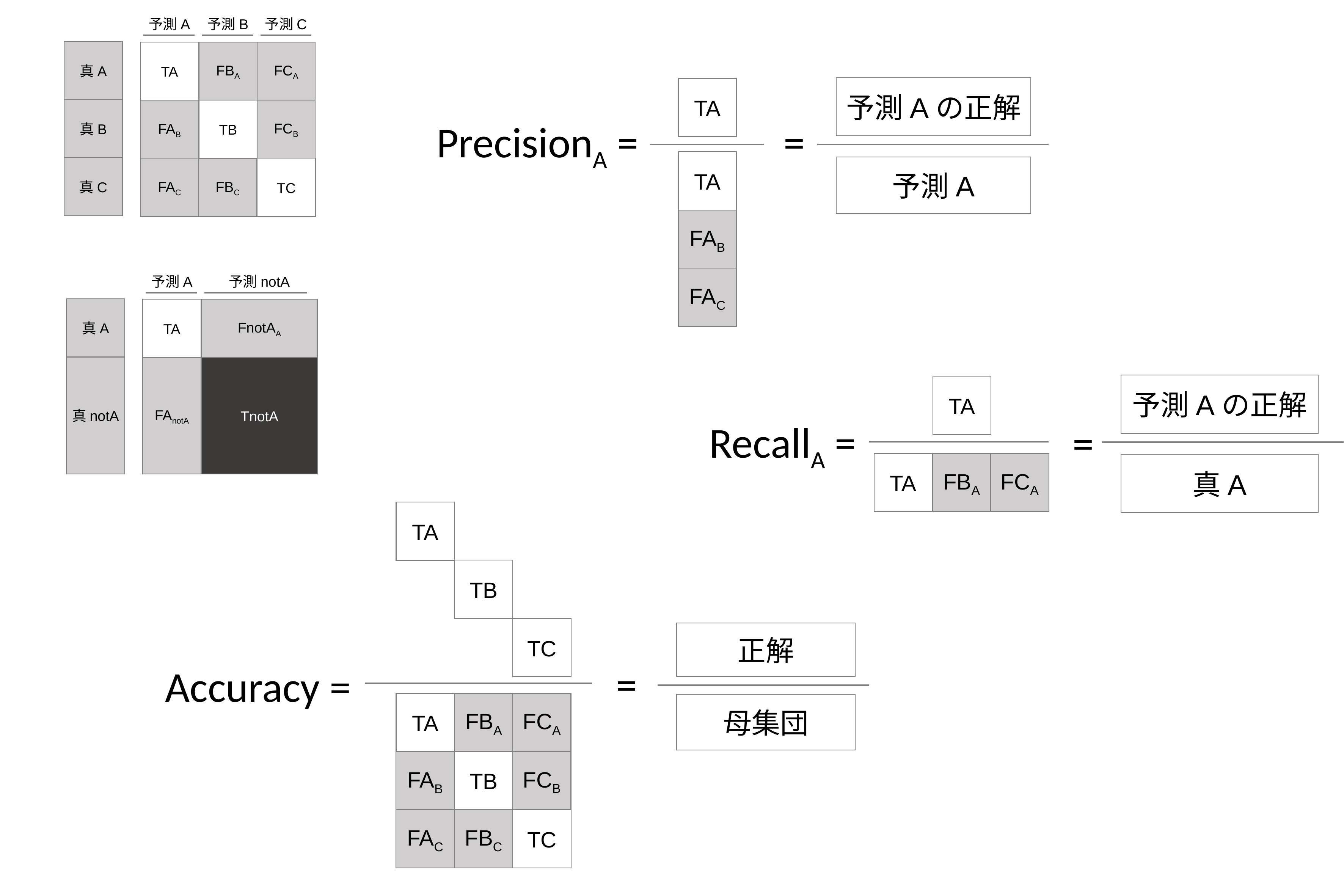

予測A
予測B
予測C
真A
TA
FBA
FCA
予測Aの正解
TA
真B
FCB
TB
FAB
PrecisionA =
=
TA
予測A
真C
FAC
TC
FBC
FAB
FAC
予測A
予測notA
真A
TA
FnotAA
真notA
TnotA
FAnotA
予測Aの正解
TA
RecallA =
=
TA
FBA
FCA
真A
TA
TB
TC
正解
=
Accuracy =
TA
FBA
FCA
母集団
FCB
TB
FAB
FAC
TC
FBC